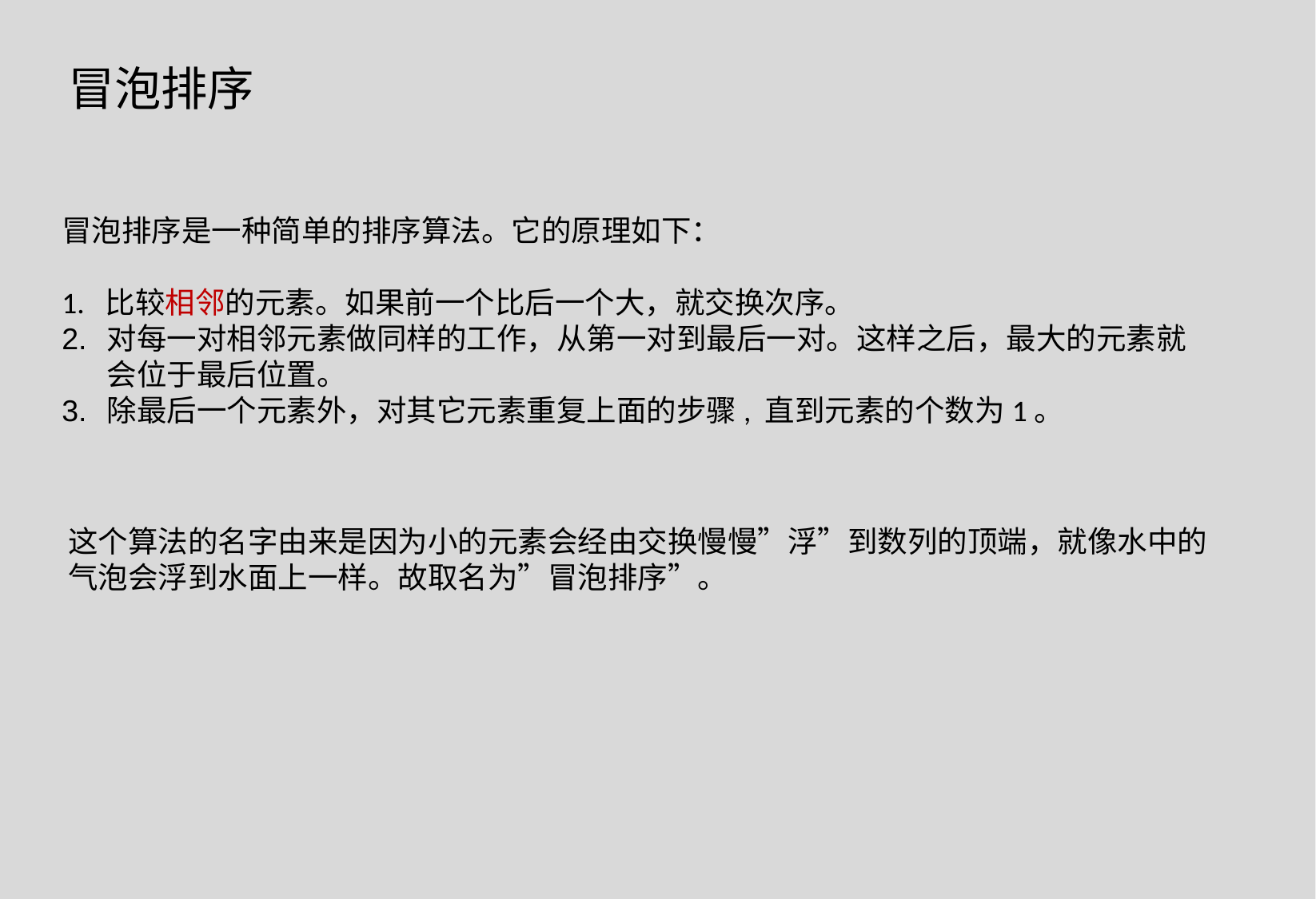

冒泡排序
冒泡排序是一种简单的排序算法。它的原理如下：

1.  比较相邻的元素。如果前一个比后一个大，就交换次序。
对每一对相邻元素做同样的工作，从第一对到最后一对。这样之后，最大的元素就会位于最后位置。
除最后一个元素外，对其它元素重复上面的步骤, 直到元素的个数为1。
这个算法的名字由来是因为小的元素会经由交换慢慢”浮”到数列的顶端，就像水中的气泡会浮到水面上一样。故取名为”冒泡排序”。